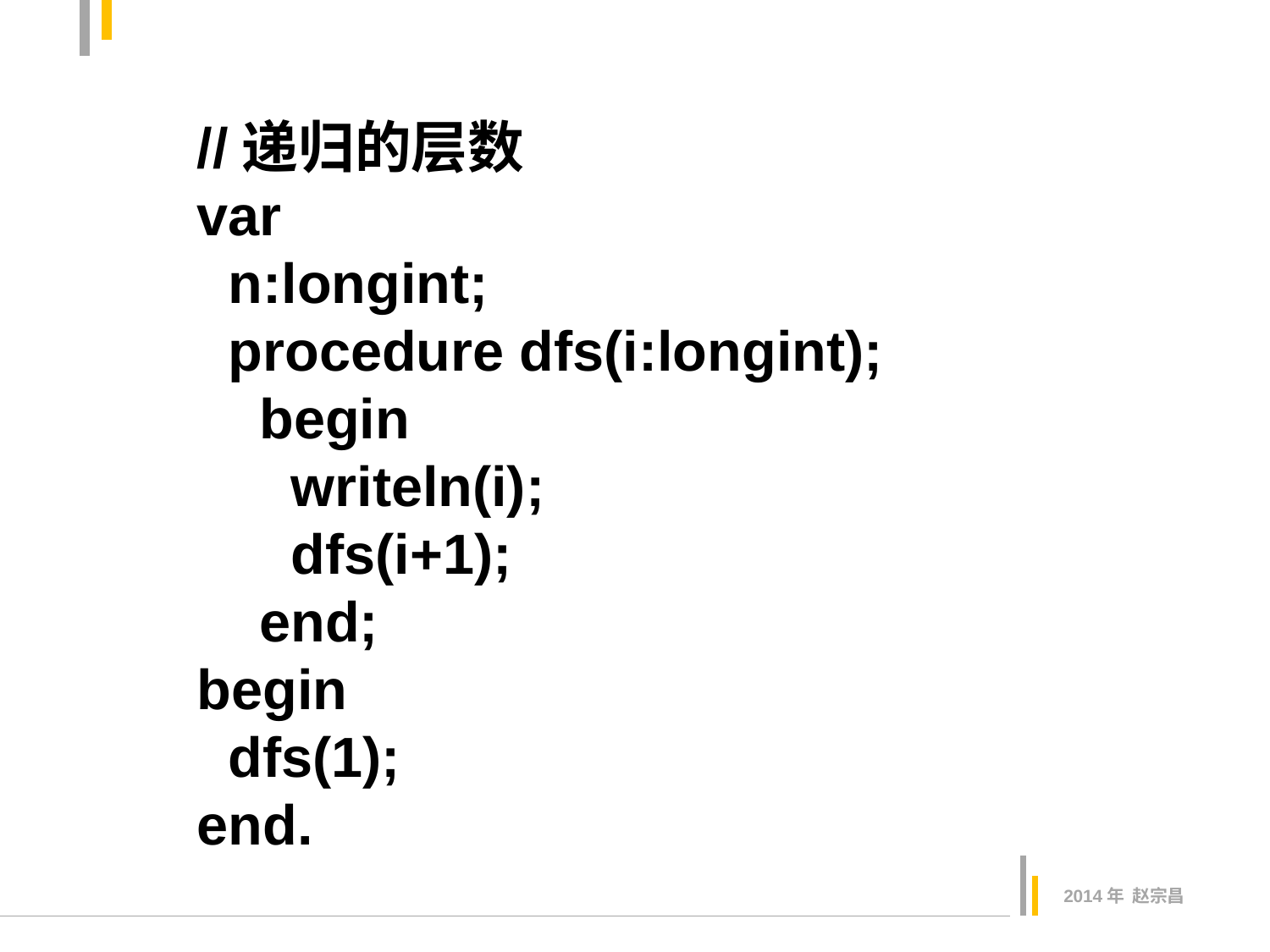

//递归的层数
var
  n:longint;
  procedure dfs(i:longint);
    begin
      writeln(i);
      dfs(i+1);
    end;
begin
  dfs(1);
end.